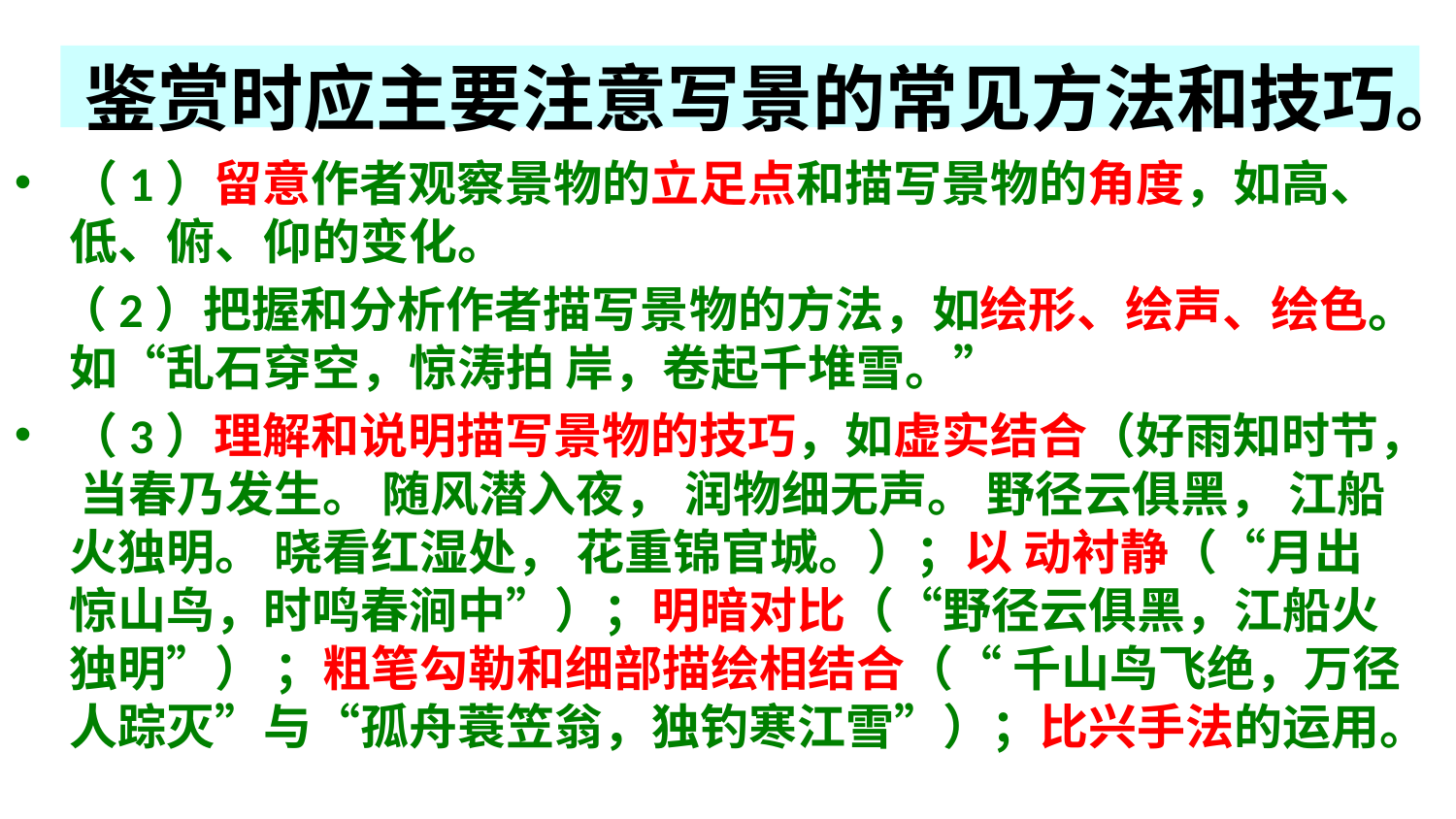

# 鉴赏时应主要注意写景的常见方法和技巧。
（1）留意作者观察景物的立足点和描写景物的角度，如高、低、俯、仰的变化。
   （2）把握和分析作者描写景物的方法，如绘形、绘声、绘色。如“乱石穿空，惊涛拍 岸，卷起千堆雪。”
（3）理解和说明描写景物的技巧，如虚实结合（好雨知时节， 当春乃发生。 随风潜入夜， 润物细无声。 野径云俱黑， 江船火独明。 晓看红湿处， 花重锦官城。）；以 动衬静（“月出惊山鸟，时鸣春涧中”）；明暗对比（“野径云俱黑，江船火独明”） ；粗笔勾勒和细部描绘相结合（“ 千山鸟飞绝，万径人踪灭”与“孤舟蓑笠翁，独钓寒江雪”）；比兴手法的运用。